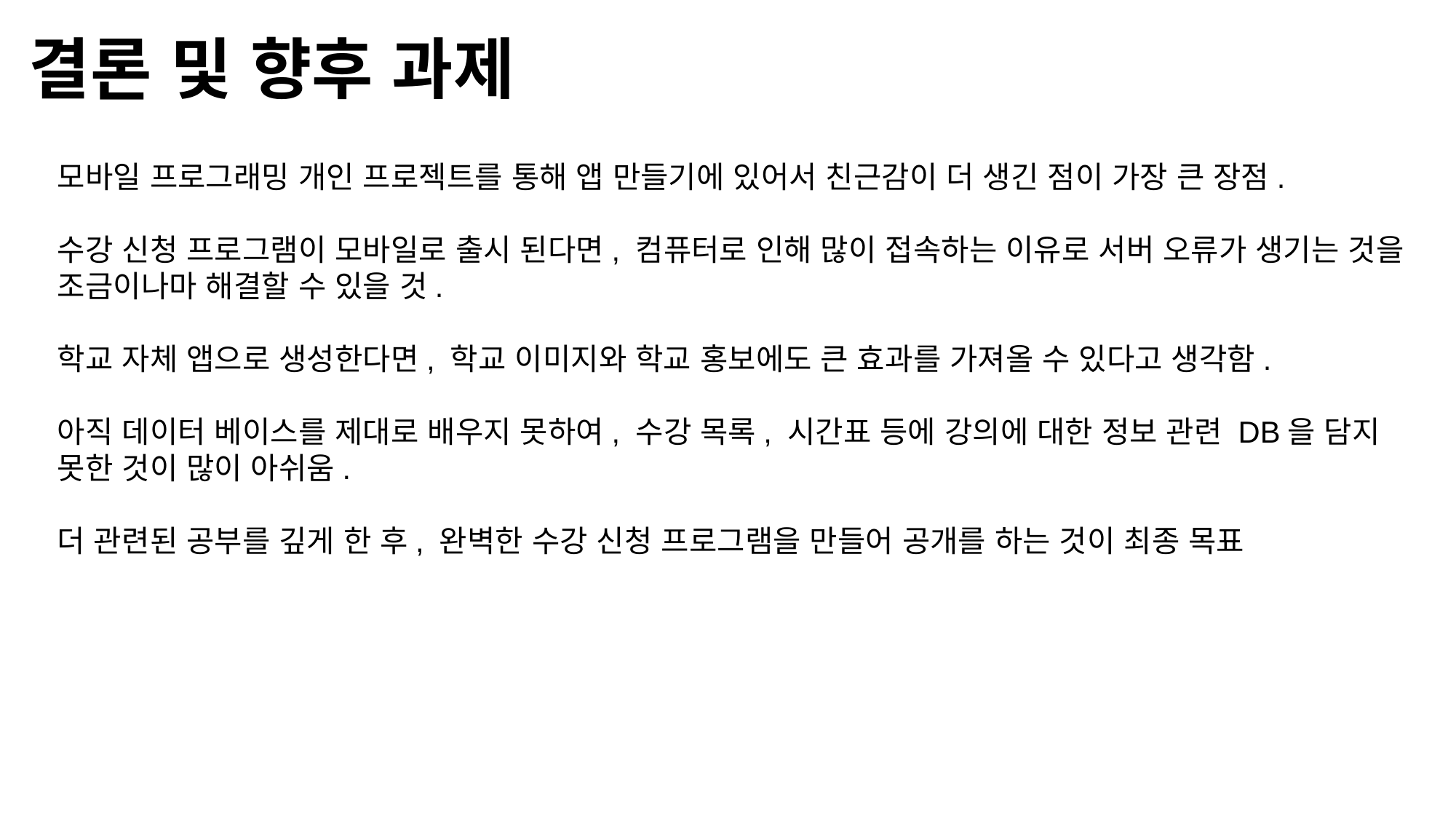

결론 및 향후 과제
모바일 프로그래밍 개인 프로젝트를 통해 앱 만들기에 있어서 친근감이 더 생긴 점이 가장 큰 장점.

수강 신청 프로그램이 모바일로 출시 된다면, 컴퓨터로 인해 많이 접속하는 이유로 서버 오류가 생기는 것을 조금이나마 해결할 수 있을 것.

학교 자체 앱으로 생성한다면, 학교 이미지와 학교 홍보에도 큰 효과를 가져올 수 있다고 생각함.

아직 데이터 베이스를 제대로 배우지 못하여, 수강 목록, 시간표 등에 강의에 대한 정보 관련 DB을 담지 못한 것이 많이 아쉬움.

더 관련된 공부를 깊게 한 후, 완벽한 수강 신청 프로그램을 만들어 공개를 하는 것이 최종 목표